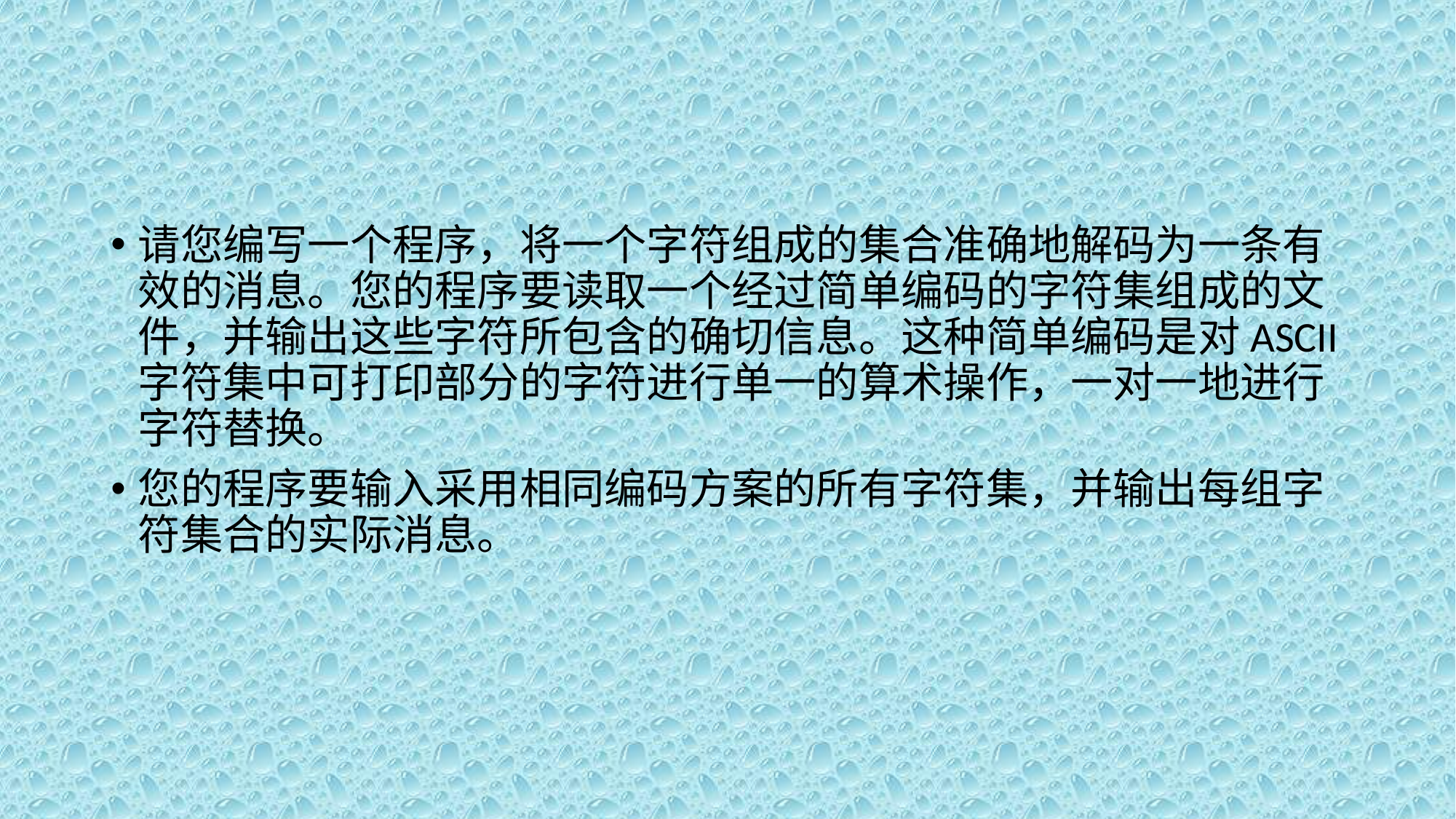

#
请您编写一个程序，将一个字符组成的集合准确地解码为一条有效的消息。您的程序要读取一个经过简单编码的字符集组成的文件，并输出这些字符所包含的确切信息。这种简单编码是对ASCII字符集中可打印部分的字符进行单一的算术操作，一对一地进行字符替换。
您的程序要输入采用相同编码方案的所有字符集，并输出每组字符集合的实际消息。